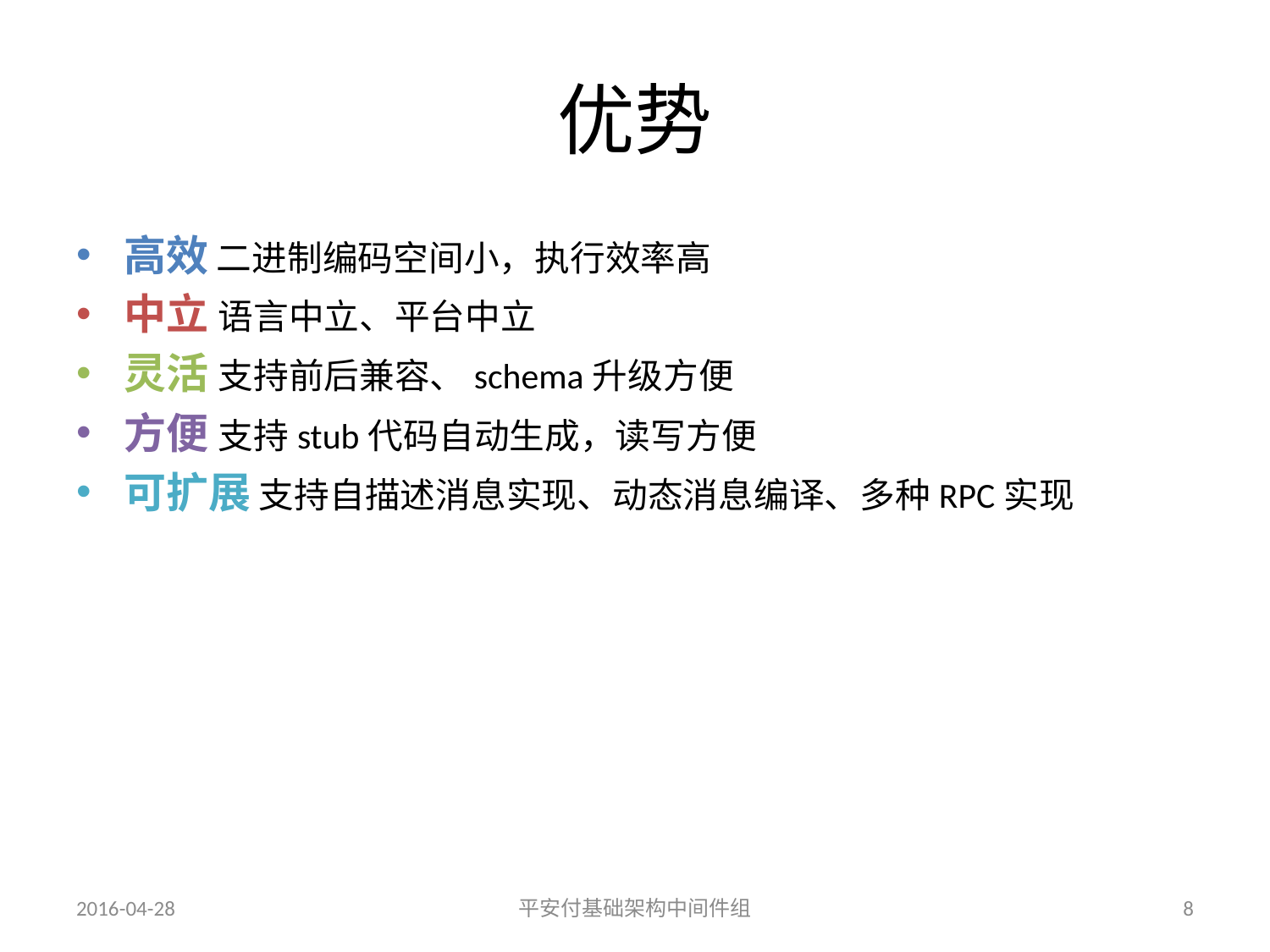

# 优势
高效 二进制编码空间小，执行效率高
中立 语言中立、平台中立
灵活 支持前后兼容、schema升级方便
方便 支持stub代码自动生成，读写方便
可扩展 支持自描述消息实现、动态消息编译、多种RPC实现

2016-04-28
平安付基础架构中间件组
8